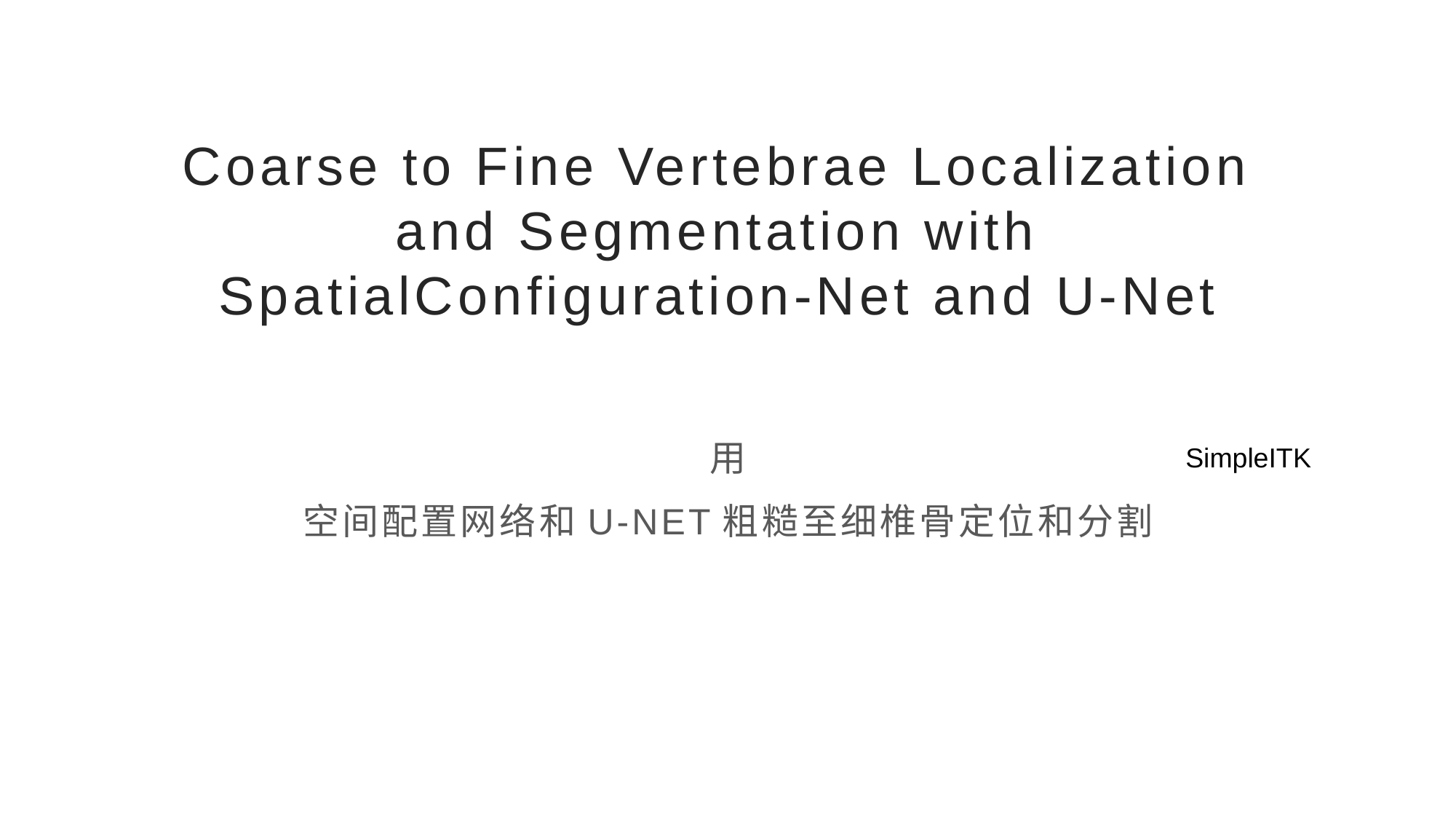

# Coarse to Fine Vertebrae Localization and Segmentation with SpatialConfiguration-Net and U-Net
用
空间配置网络和U-NET粗糙至细椎骨定位和分割

SimpleITK